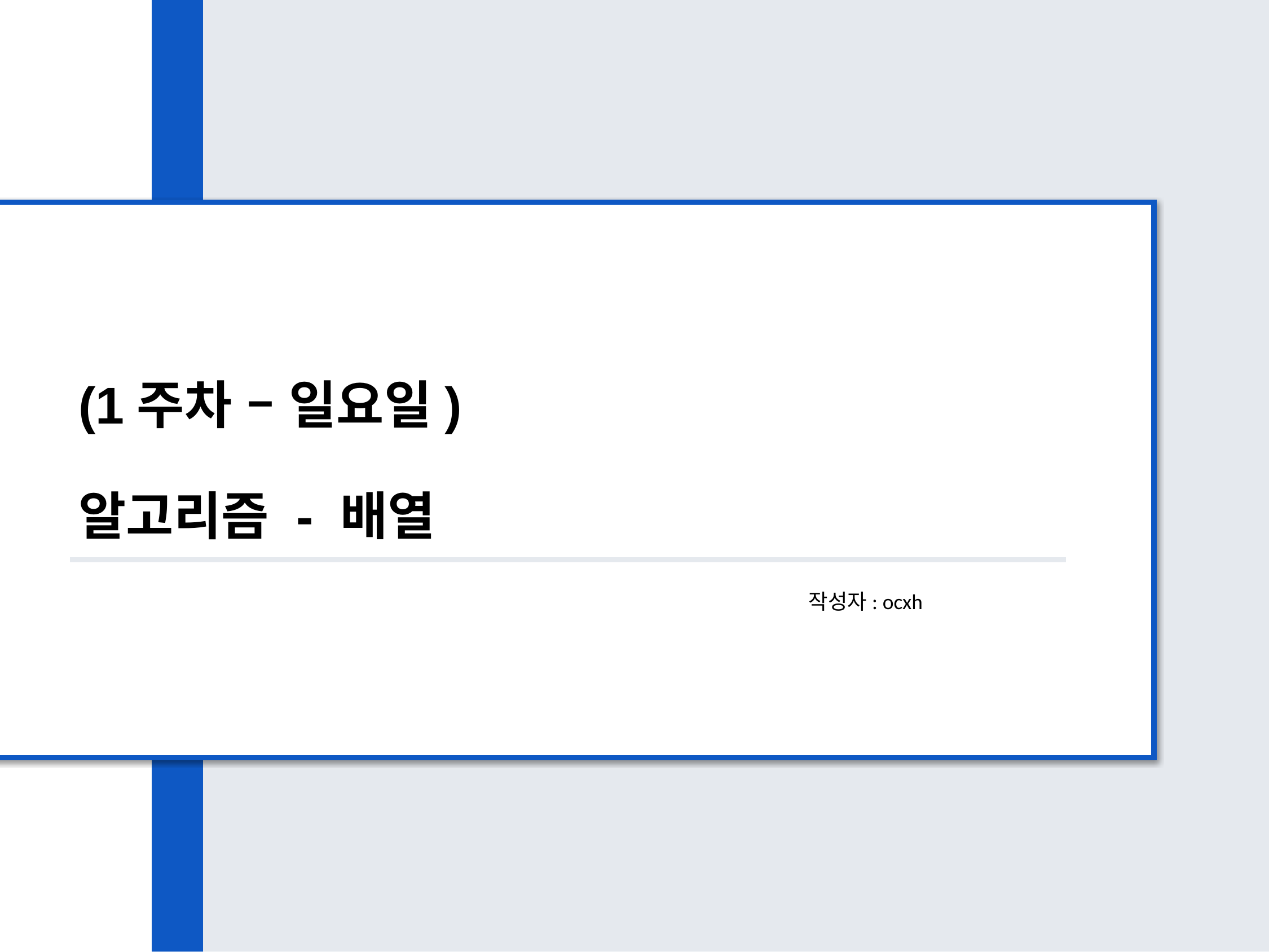

# (1주차 – 일요일) 알고리즘 - 배열
작성자: ocxh